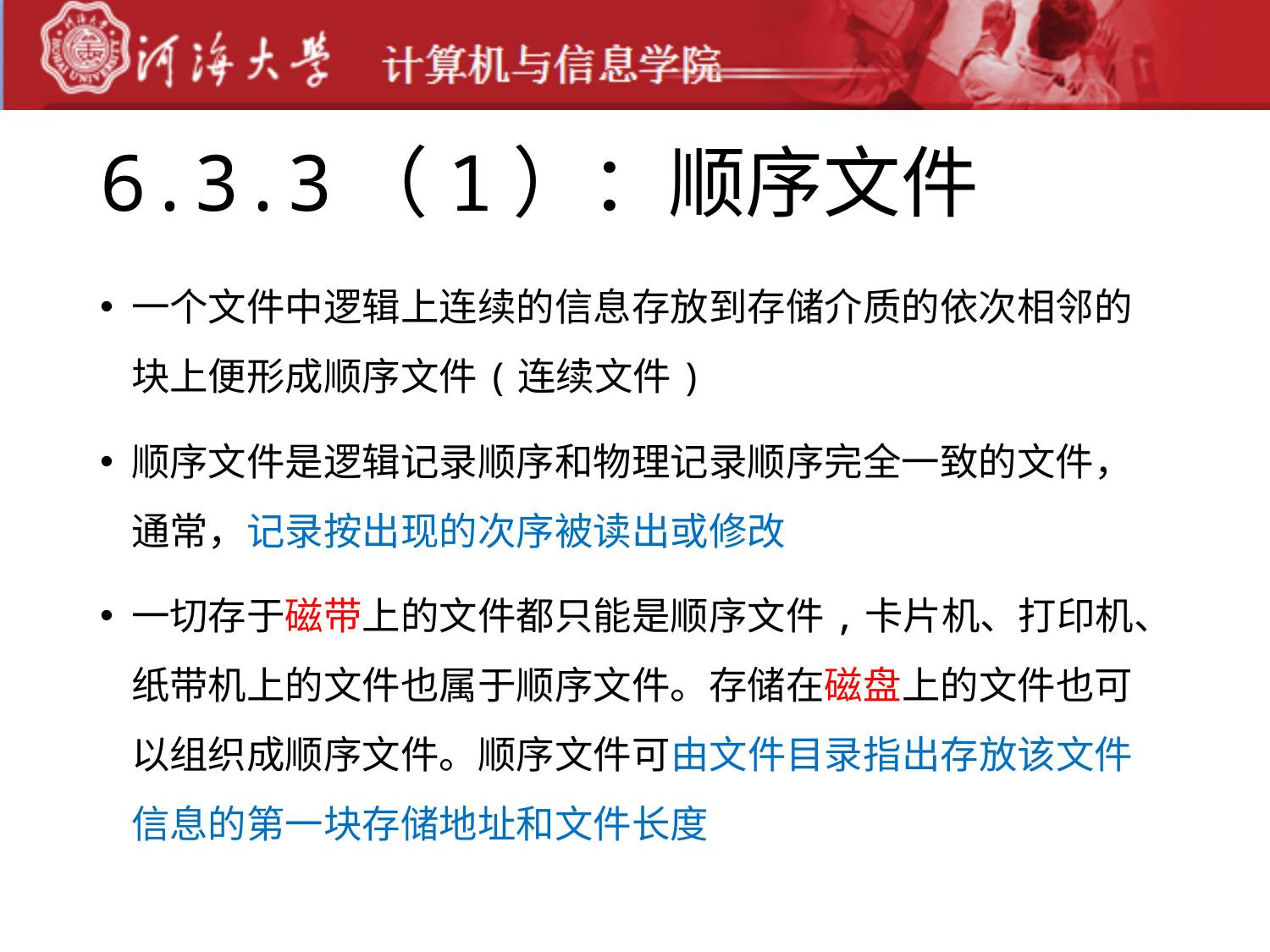

# 6.3.3（1）：顺序文件
一个文件中逻辑上连续的信息存放到存储介质的依次相邻的块上便形成顺序文件(连续文件)
顺序文件是逻辑记录顺序和物理记录顺序完全一致的文件，通常，记录按出现的次序被读出或修改
一切存于磁带上的文件都只能是顺序文件,卡片机、打印机、纸带机上的文件也属于顺序文件。存储在磁盘上的文件也可以组织成顺序文件。顺序文件可由文件目录指出存放该文件信息的第一块存储地址和文件长度